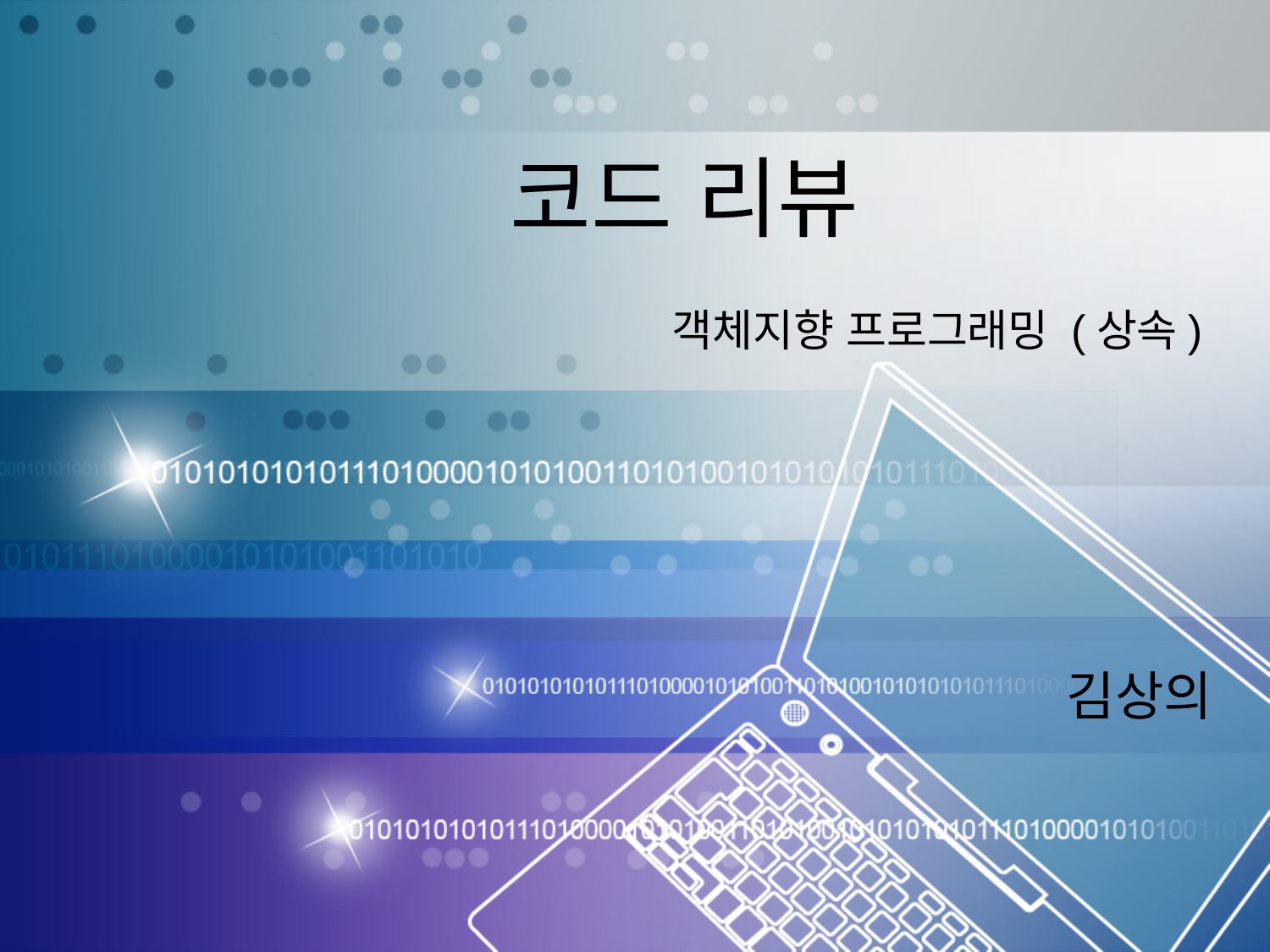

# 코드 리뷰
객체지향 프로그래밍 (상속)
김상의